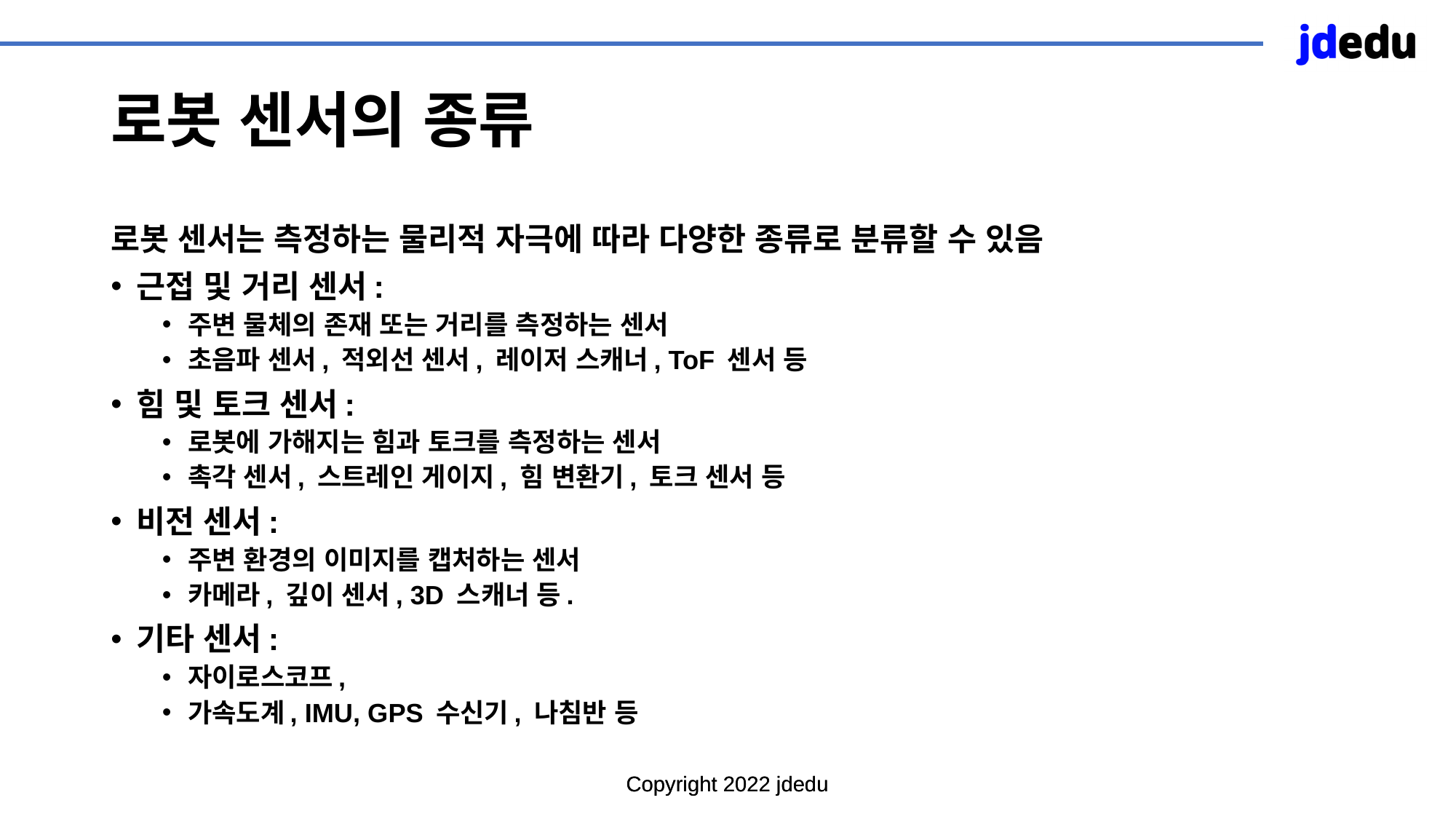

# 로봇 센서의 종류
로봇 센서는 측정하는 물리적 자극에 따라 다양한 종류로 분류할 수 있음
근접 및 거리 센서:
주변 물체의 존재 또는 거리를 측정하는 센서
초음파 센서, 적외선 센서, 레이저 스캐너, ToF 센서 등
힘 및 토크 센서:
로봇에 가해지는 힘과 토크를 측정하는 센서
촉각 센서, 스트레인 게이지, 힘 변환기, 토크 센서 등
비전 센서:
주변 환경의 이미지를 캡처하는 센서
카메라, 깊이 센서, 3D 스캐너 등.
기타 센서:
자이로스코프,
가속도계, IMU, GPS 수신기, 나침반 등